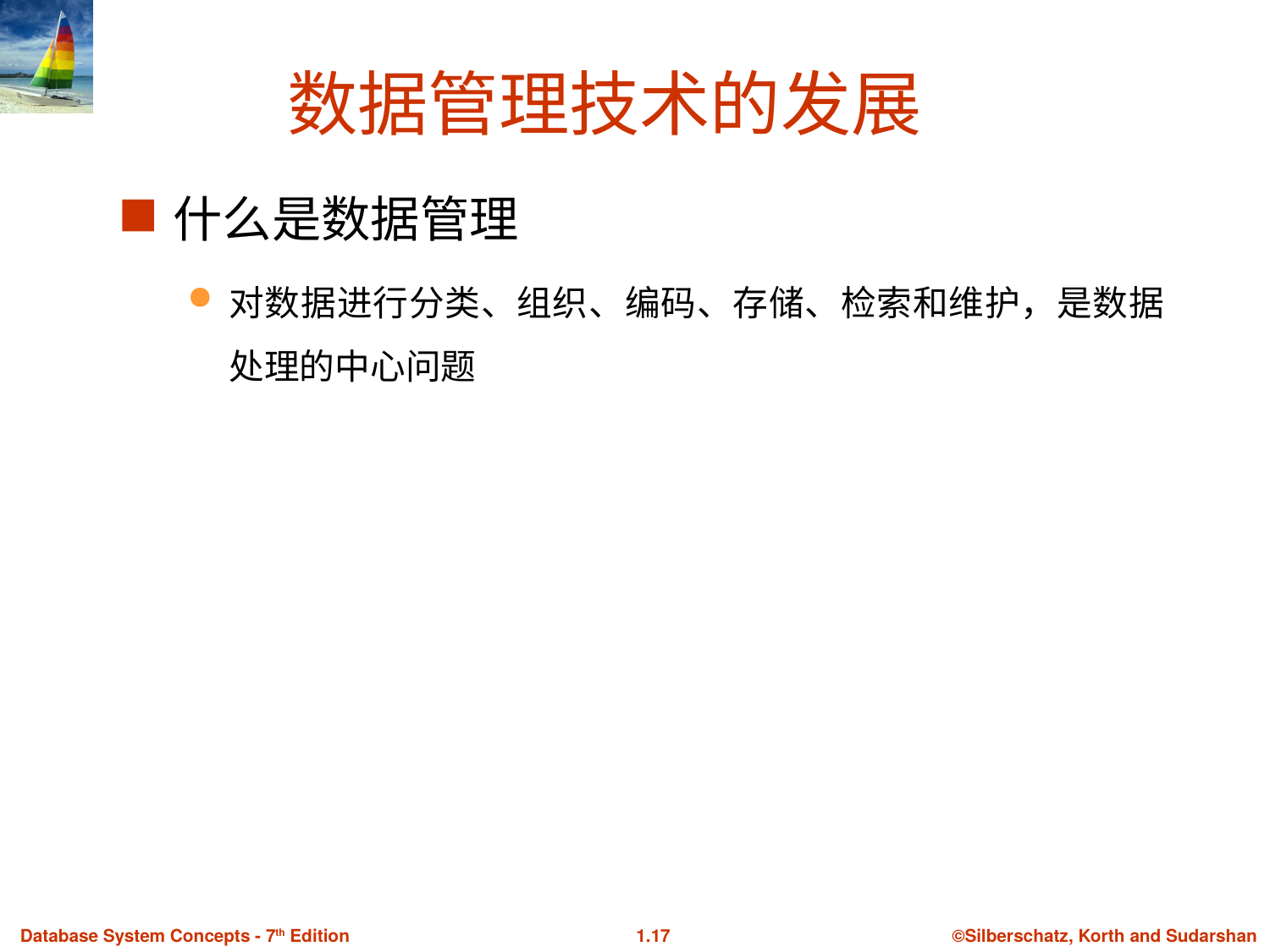

# 数据管理技术的发展
什么是数据管理
对数据进行分类、组织、编码、存储、检索和维护，是数据处理的中心问题